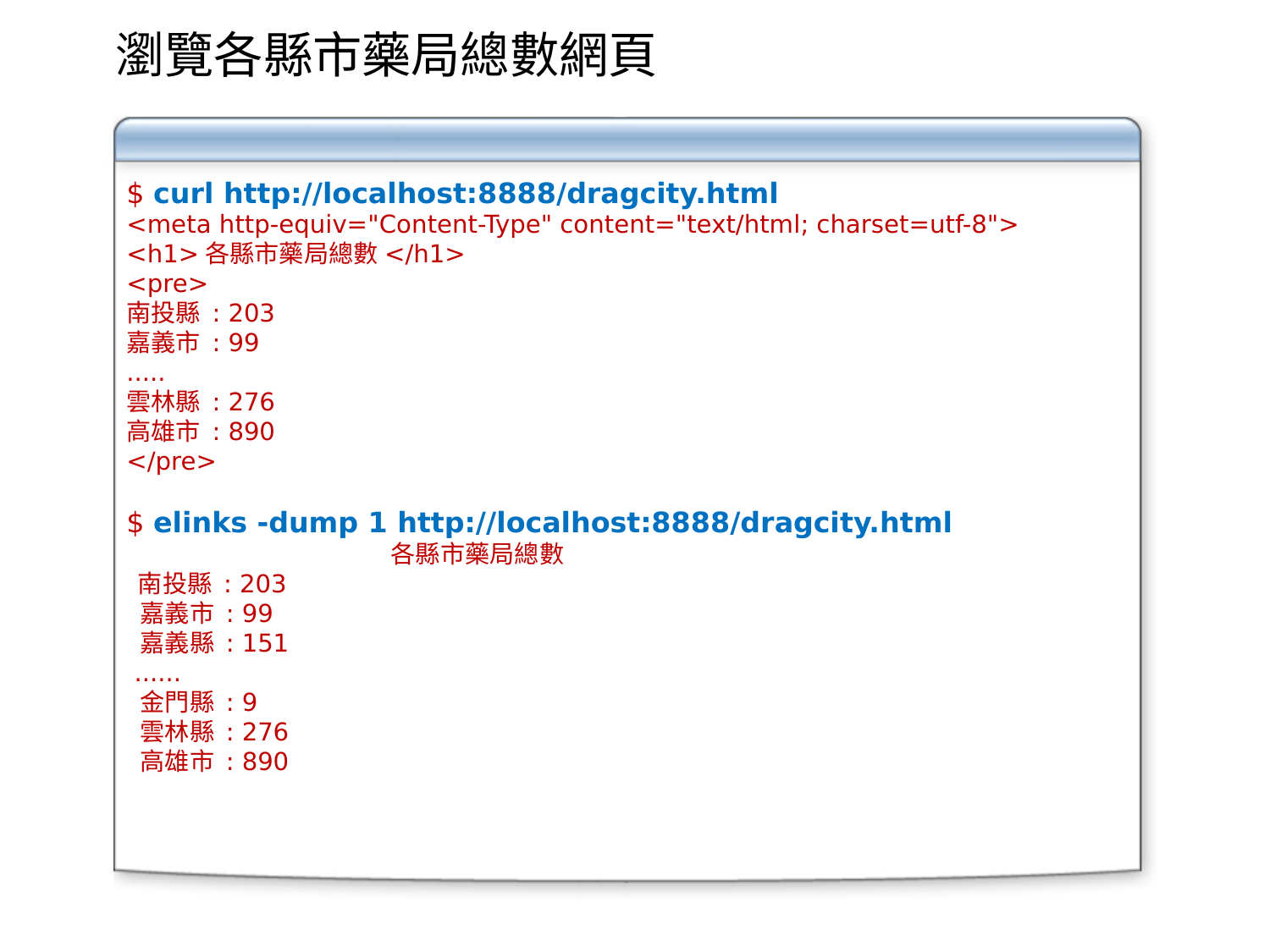

# 瀏覽各縣市藥局總數網頁
$ curl http://localhost:8888/dragcity.html
<meta http-equiv="Content-Type" content="text/html; charset=utf-8">
<h1>各縣市藥局總數</h1>
<pre>
南投縣 : 203
嘉義市 : 99
.....
雲林縣 : 276
高雄市 : 890
</pre>

$ elinks -dump 1 http://localhost:8888/dragcity.html
                                 各縣市藥局總數
 南投縣 : 203
 嘉義市 : 99
 嘉義縣 : 151
 ......
 金門縣 : 9
 雲林縣 : 276
 高雄市 : 890